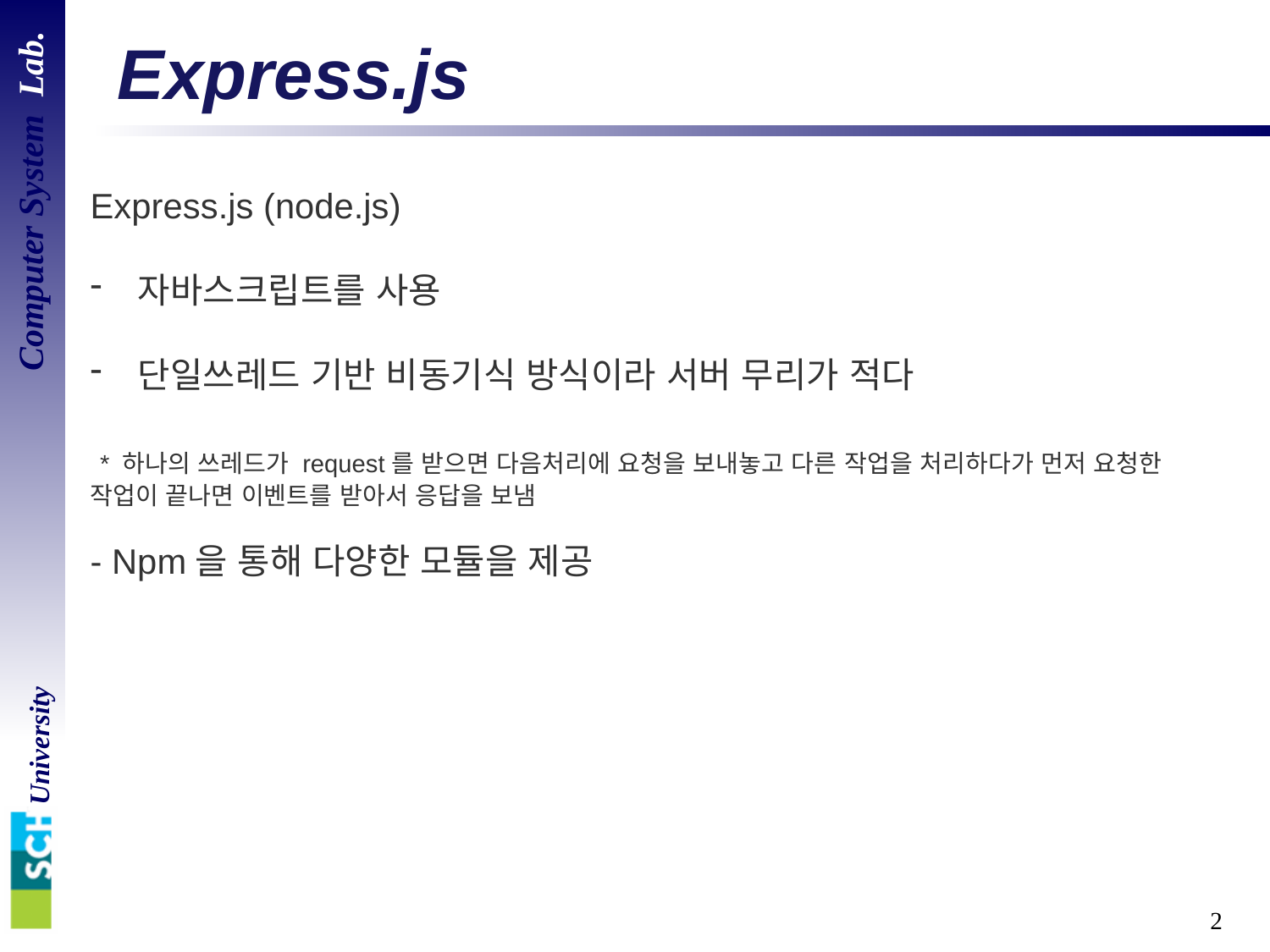

# Express.js
Express.js (node.js)

자바스크립트를 사용

단일쓰레드 기반 비동기식 방식이라 서버 무리가 적다

 * 하나의 쓰레드가 request를 받으면 다음처리에 요청을 보내놓고 다른 작업을 처리하다가 먼저 요청한 작업이 끝나면 이벤트를 받아서 응답을 보냄

- Npm을 통해 다양한 모듈을 제공